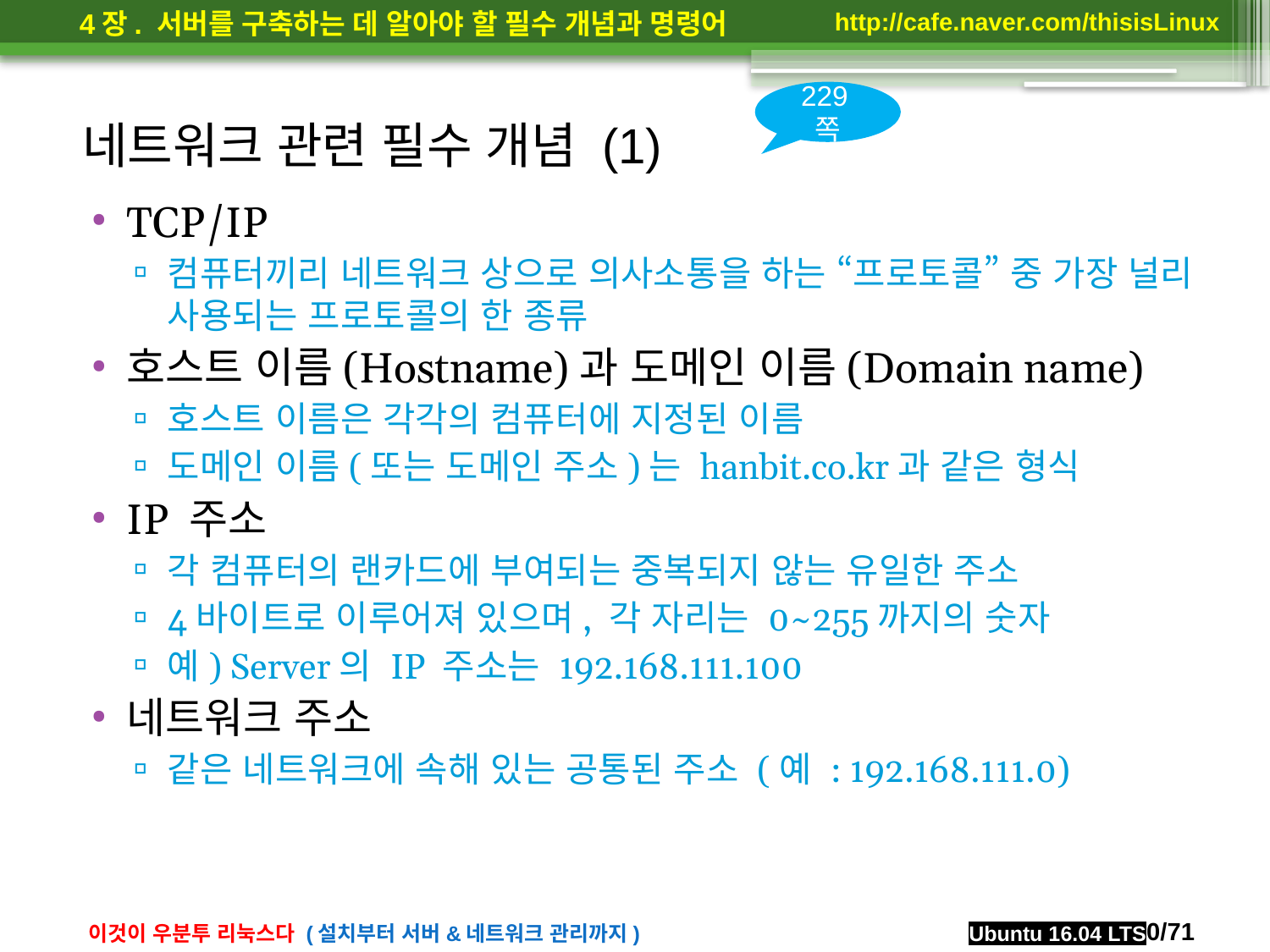

229쪽
# 네트워크 관련 필수 개념 (1)
TCP/IP
컴퓨터끼리 네트워크 상으로 의사소통을 하는 “프로토콜” 중 가장 널리 사용되는 프로토콜의 한 종류
호스트 이름(Hostname)과 도메인 이름(Domain name)
호스트 이름은 각각의 컴퓨터에 지정된 이름
도메인 이름(또는 도메인 주소)는 hanbit.co.kr과 같은 형식
IP 주소
각 컴퓨터의 랜카드에 부여되는 중복되지 않는 유일한 주소
4바이트로 이루어져 있으며, 각 자리는 0~255까지의 숫자
예) Server의 IP 주소는 192.168.111.100
네트워크 주소
같은 네트워크에 속해 있는 공통된 주소 (예 : 192.168.111.0)